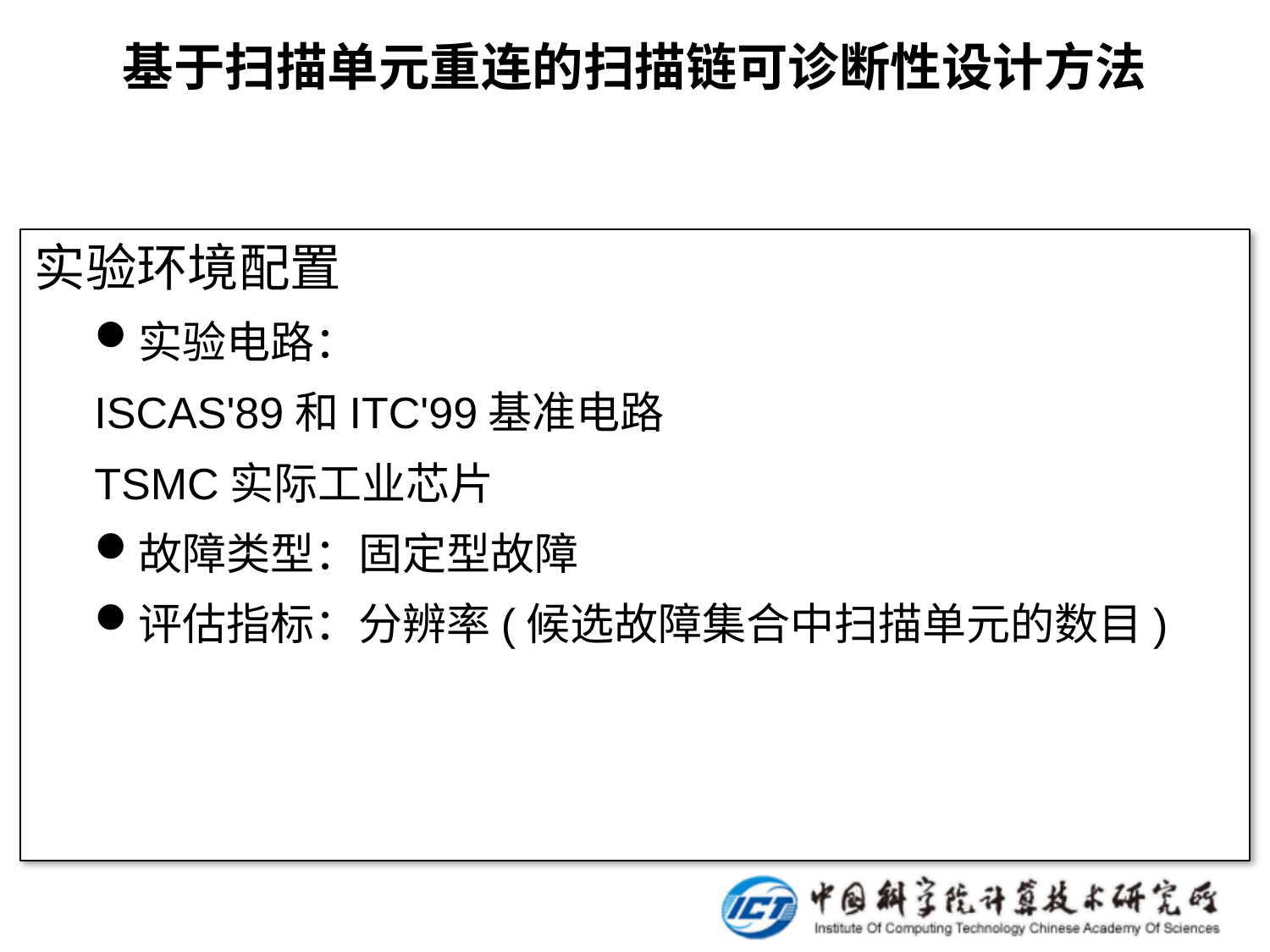

基于扫描单元重连的扫描链可诊断性设计方法
实验环境配置
实验电路：
ISCAS'89和ITC'99基准电路
TSMC实际工业芯片
故障类型：固定型故障
评估指标：分辨率(候选故障集合中扫描单元的数目)